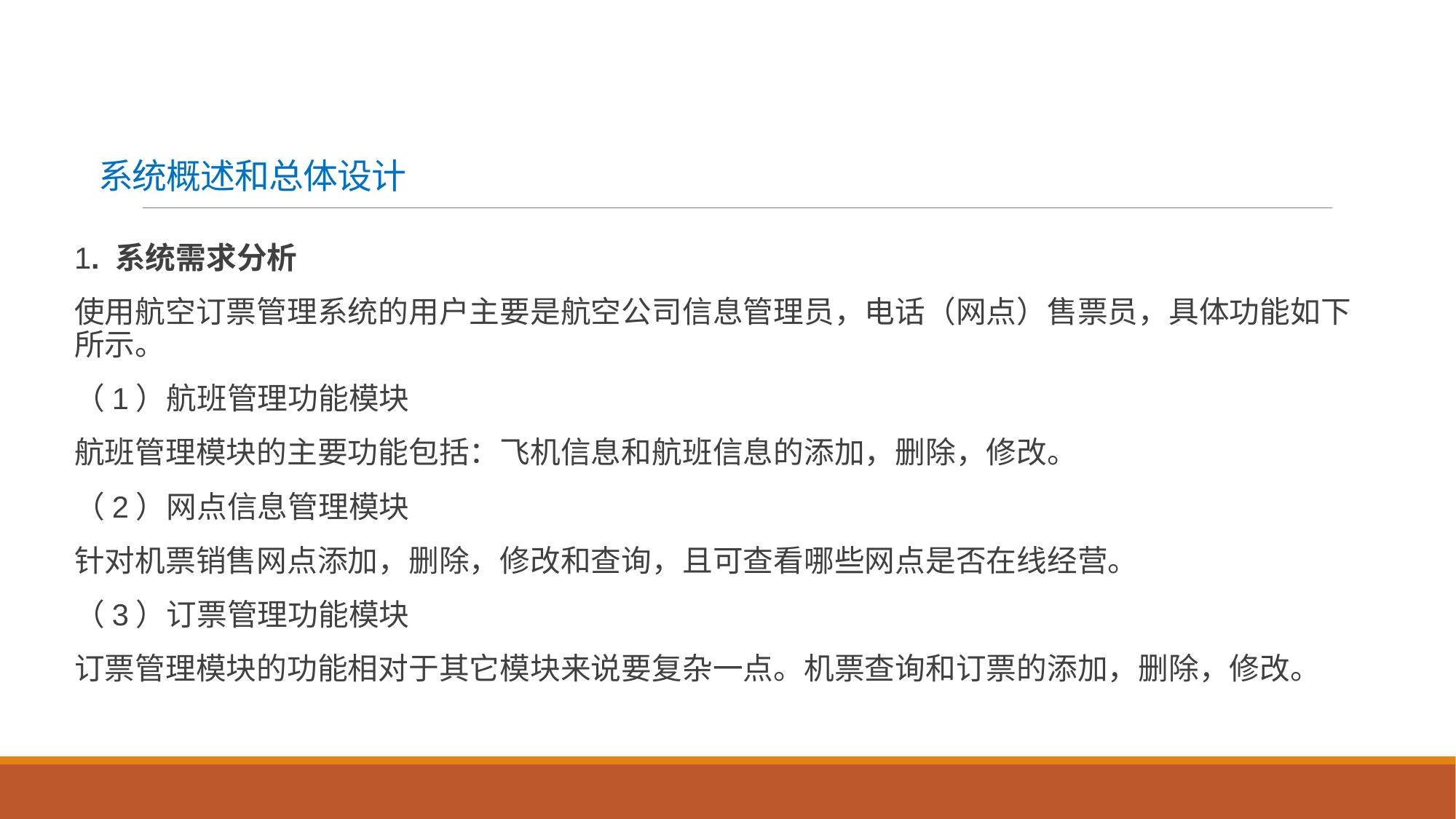

# 系统概述和总体设计
1. 系统需求分析
使用航空订票管理系统的用户主要是航空公司信息管理员，电话（网点）售票员，具体功能如下所示。
（1）航班管理功能模块
航班管理模块的主要功能包括：飞机信息和航班信息的添加，删除，修改。
（2）网点信息管理模块
针对机票销售网点添加，删除，修改和查询，且可查看哪些网点是否在线经营。
（3）订票管理功能模块
订票管理模块的功能相对于其它模块来说要复杂一点。机票查询和订票的添加，删除，修改。